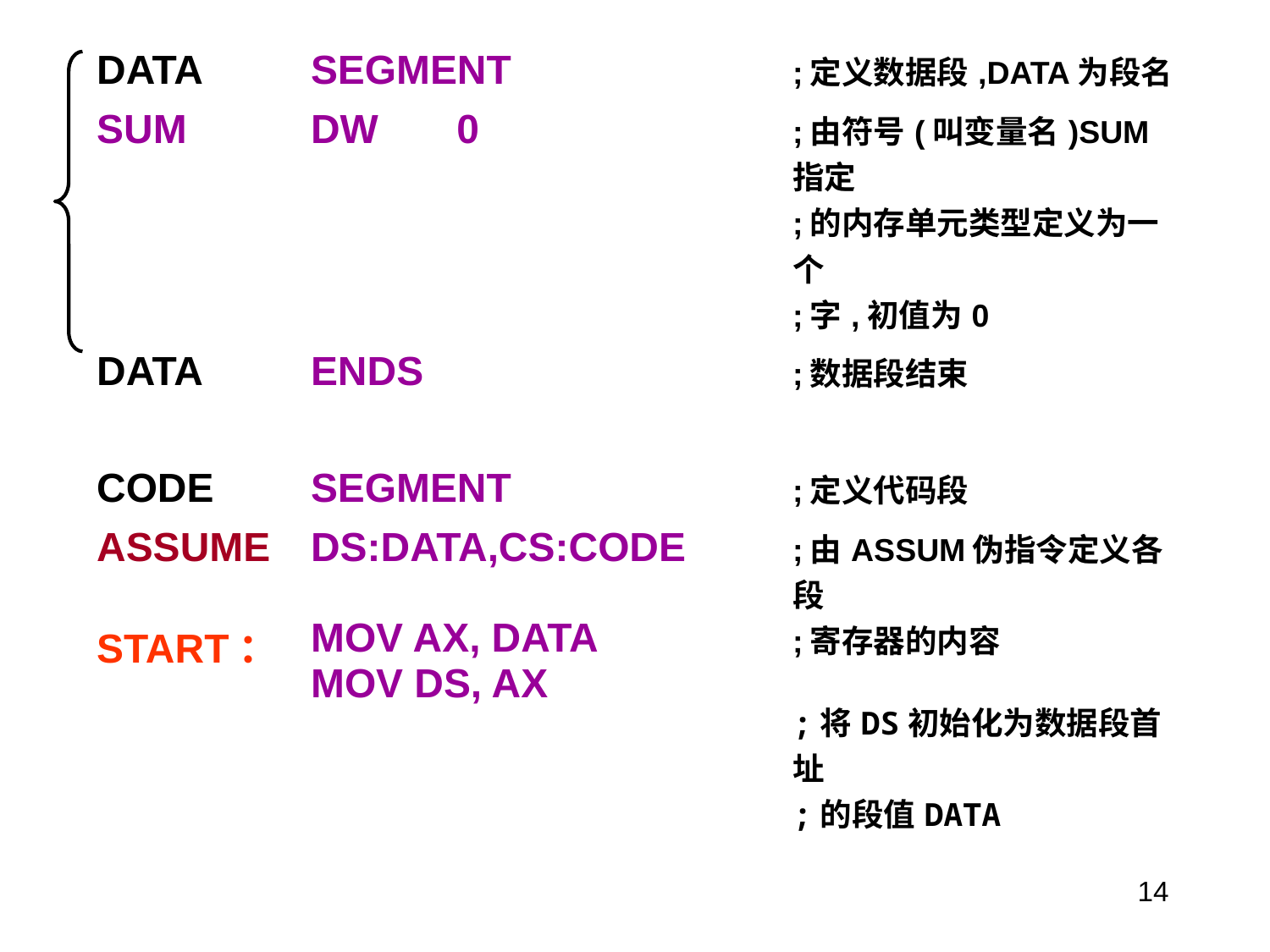

| DATA | SEGMENT | ;定义数据段,DATA为段名 |
| --- | --- | --- |
| SUM | DW 0 | ;由符号(叫变量名)SUM指定 ;的内存单元类型定义为一个 ;字,初值为0 |
| DATA | ENDS | ;数据段结束 |
|  |  |  |
| CODE | SEGMENT | ;定义代码段 |
| ASSUME START： | DS:DATA,CS:CODE MOV AX, DATA MOV DS, AX | ;由ASSUM伪指令定义各段 ;寄存器的内容 ;将DS初始化为数据段首址 ;的段值DATA |

14